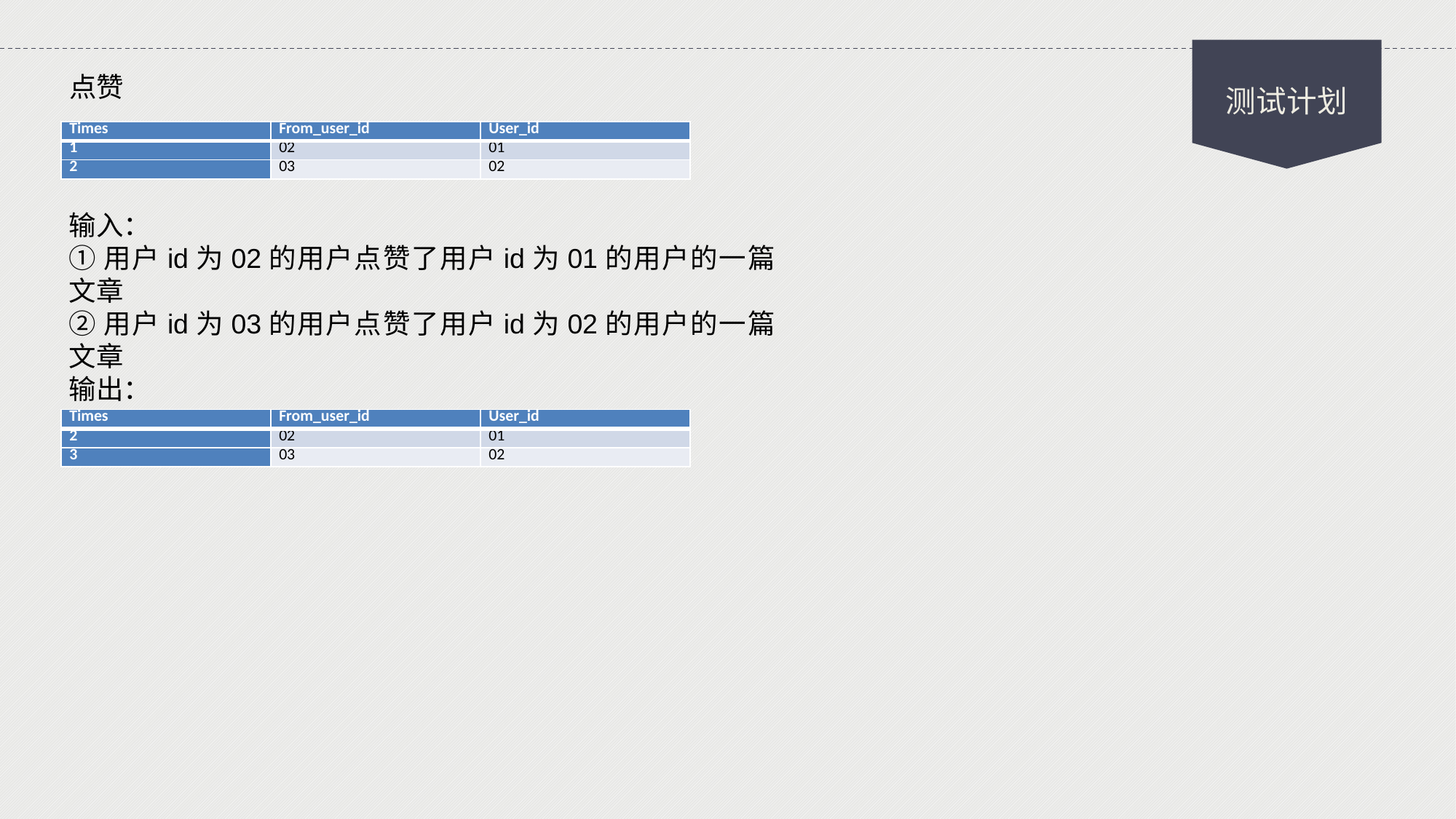

点赞
测试计划
| Times | From\_user\_id | User\_id |
| --- | --- | --- |
| 1 | 02 | 01 |
| 2 | 03 | 02 |
输入：
①用户id为02的用户点赞了用户id为01的用户的一篇文章
②用户id为03的用户点赞了用户id为02的用户的一篇文章
输出：
| Times | From\_user\_id | User\_id |
| --- | --- | --- |
| 2 | 02 | 01 |
| 3 | 03 | 02 |